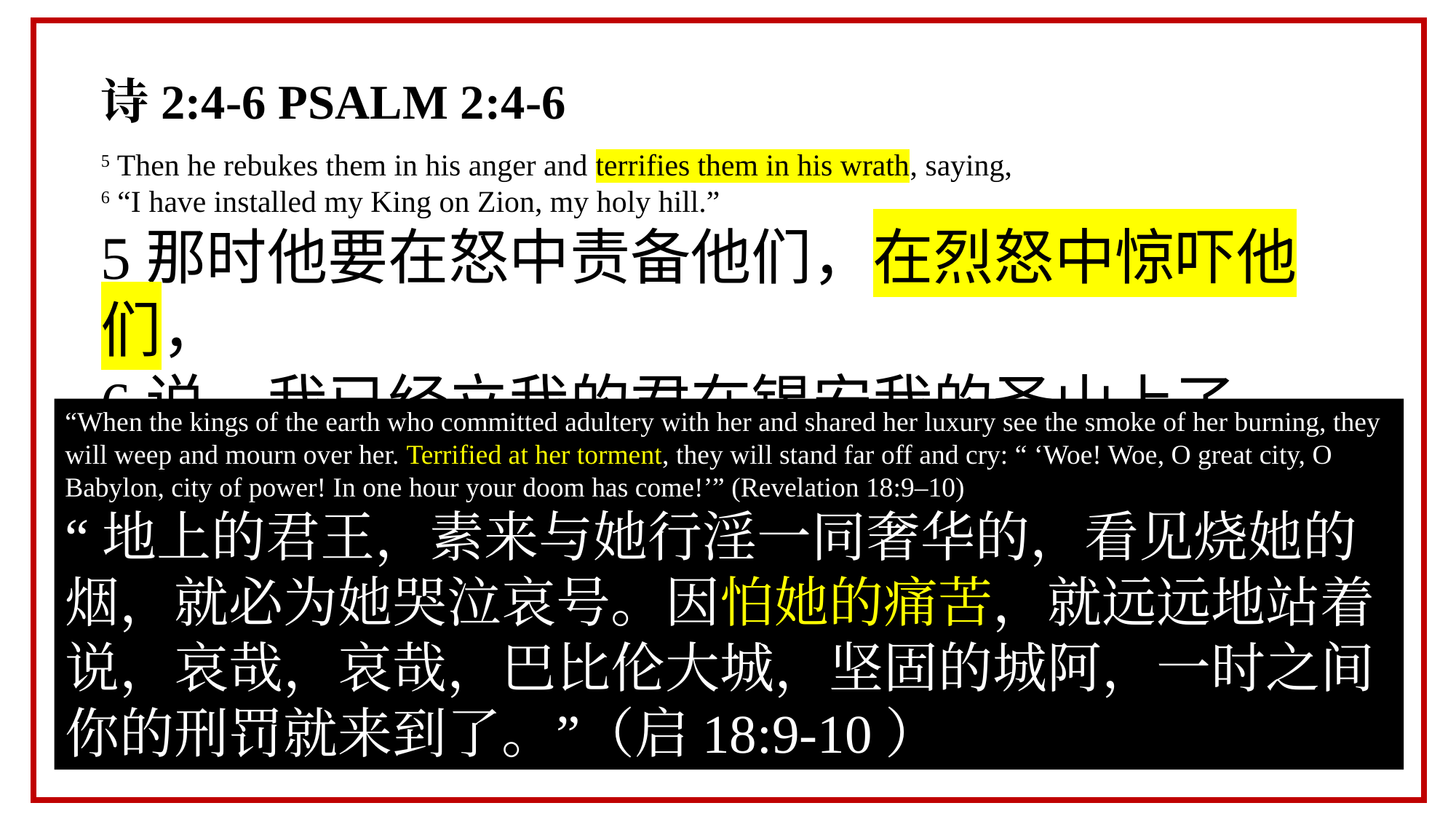

诗2:4-6 PSALM 2:4-6
5 Then he rebukes them in his anger and terrifies them in his wrath, saying,
6 “I have installed my King on Zion, my holy hill.”
5那时他要在怒中责备他们，在烈怒中惊吓他们，
6说，我已经立我的君在锡安我的圣山上了。
“When the kings of the earth who committed adultery with her and shared her luxury see the smoke of her burning, they will weep and mourn over her. Terrified at her torment, they will stand far off and cry: “ ‘Woe! Woe, O great city, O Babylon, city of power! In one hour your doom has come!’” (Revelation 18:9–10)
“地上的君王，素来与她行淫一同奢华的，看见烧她的烟，就必为她哭泣哀号。因怕她的痛苦，就远远地站着说，哀哉，哀哉，巴比伦大城，坚固的城阿，一时之间你的刑罚就来到了。”（启18:9-10）